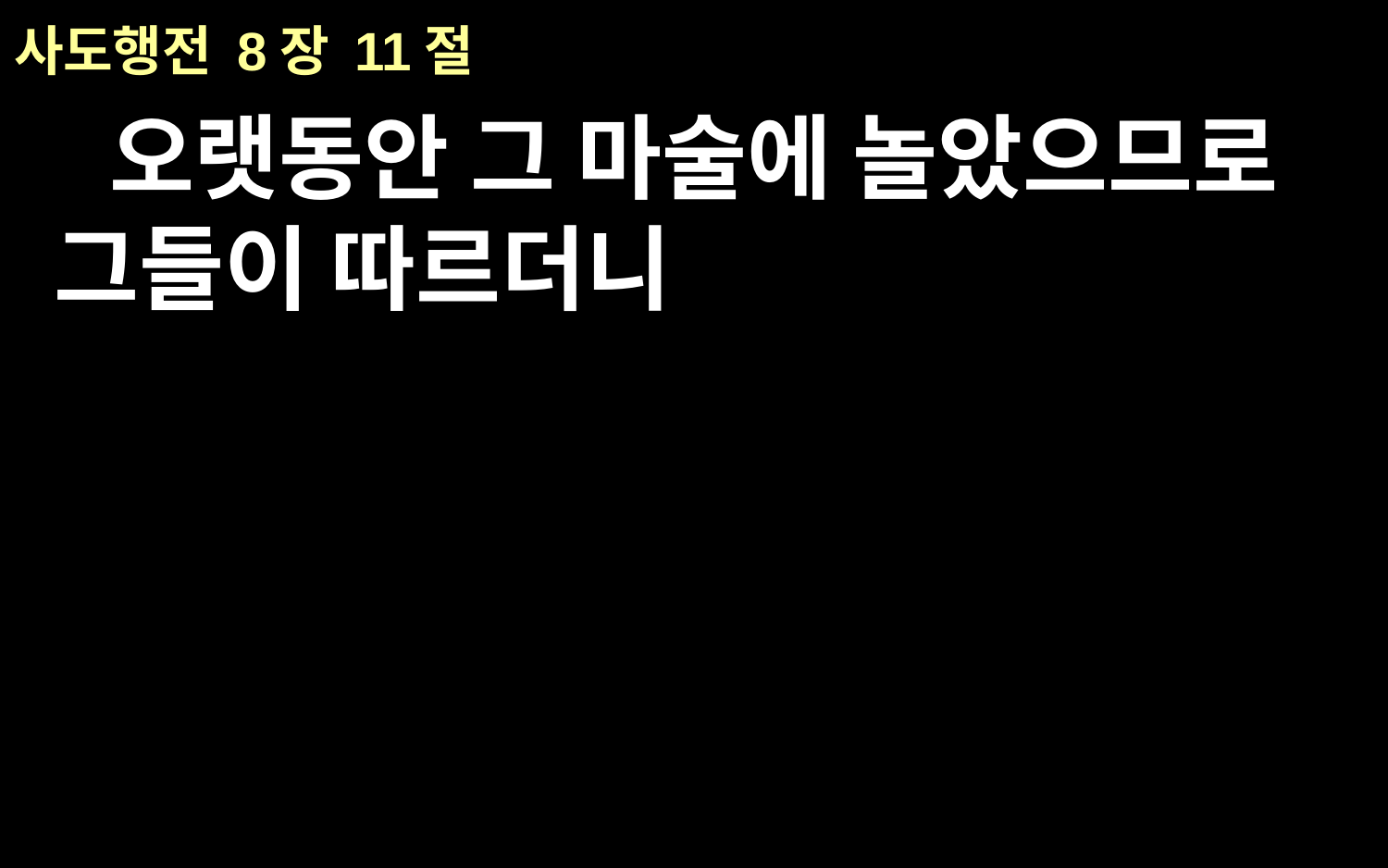

# 사도행전 8장 11절
오랫동안 그 마술에 놀았으므로 그들이 따르더니